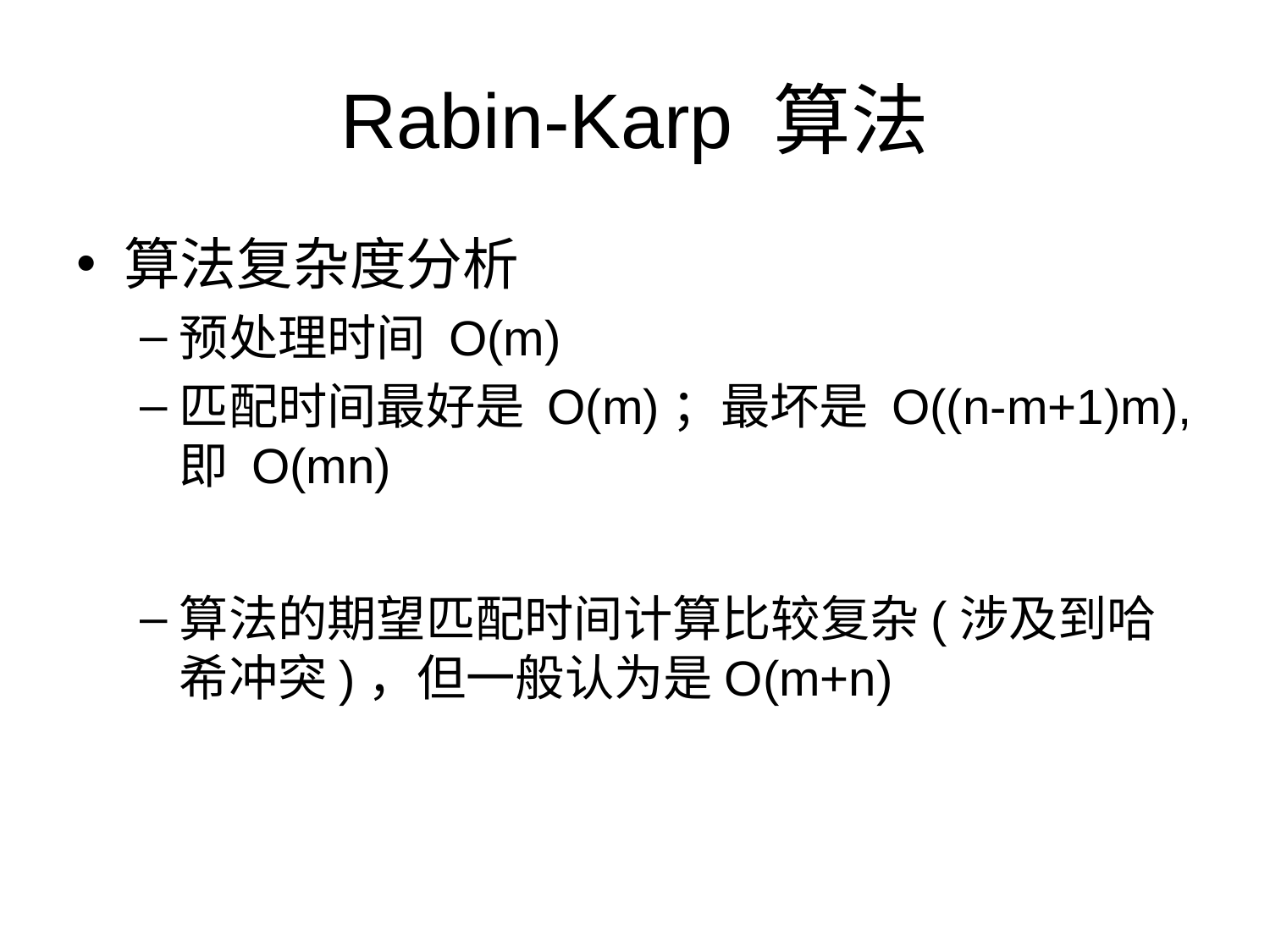

# Rabin-Karp 算法
算法复杂度分析
预处理时间 O(m)
匹配时间最好是 O(m)；最坏是 O((n-m+1)m), 即 O(mn)

算法的期望匹配时间计算比较复杂(涉及到哈希冲突)，但一般认为是O(m+n)